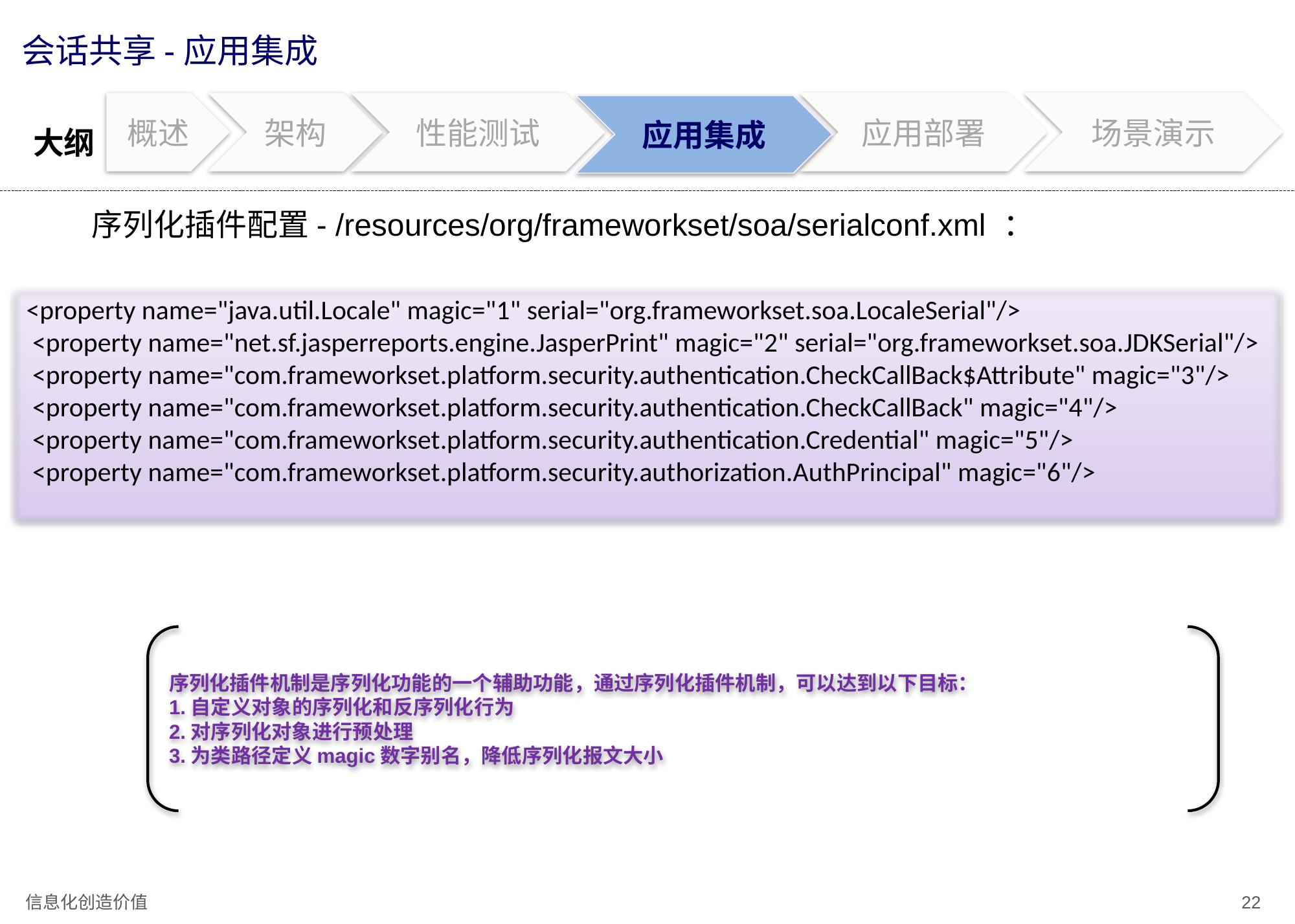

# 会话共享-应用集成
大纲
应用部署
场景演示
概述
架构
性能测试
应用集成
序列化插件配置- /resources/org/frameworkset/soa/serialconf.xml ：

 <property name="java.util.Locale" magic="1" serial="org.frameworkset.soa.LocaleSerial"/>
  <property name="net.sf.jasperreports.engine.JasperPrint" magic="2" serial="org.frameworkset.soa.JDKSerial"/>
  <property name="com.frameworkset.platform.security.authentication.CheckCallBack$Attribute" magic="3"/>
  <property name="com.frameworkset.platform.security.authentication.CheckCallBack" magic="4"/>
  <property name="com.frameworkset.platform.security.authentication.Credential" magic="5"/>
  <property name="com.frameworkset.platform.security.authorization.AuthPrincipal" magic="6"/>

序列化插件机制是序列化功能的一个辅助功能，通过序列化插件机制，可以达到以下目标：
1.自定义对象的序列化和反序列化行为
2.对序列化对象进行预处理
3.为类路径定义magic数字别名，降低序列化报文大小
22
信息化创造价值